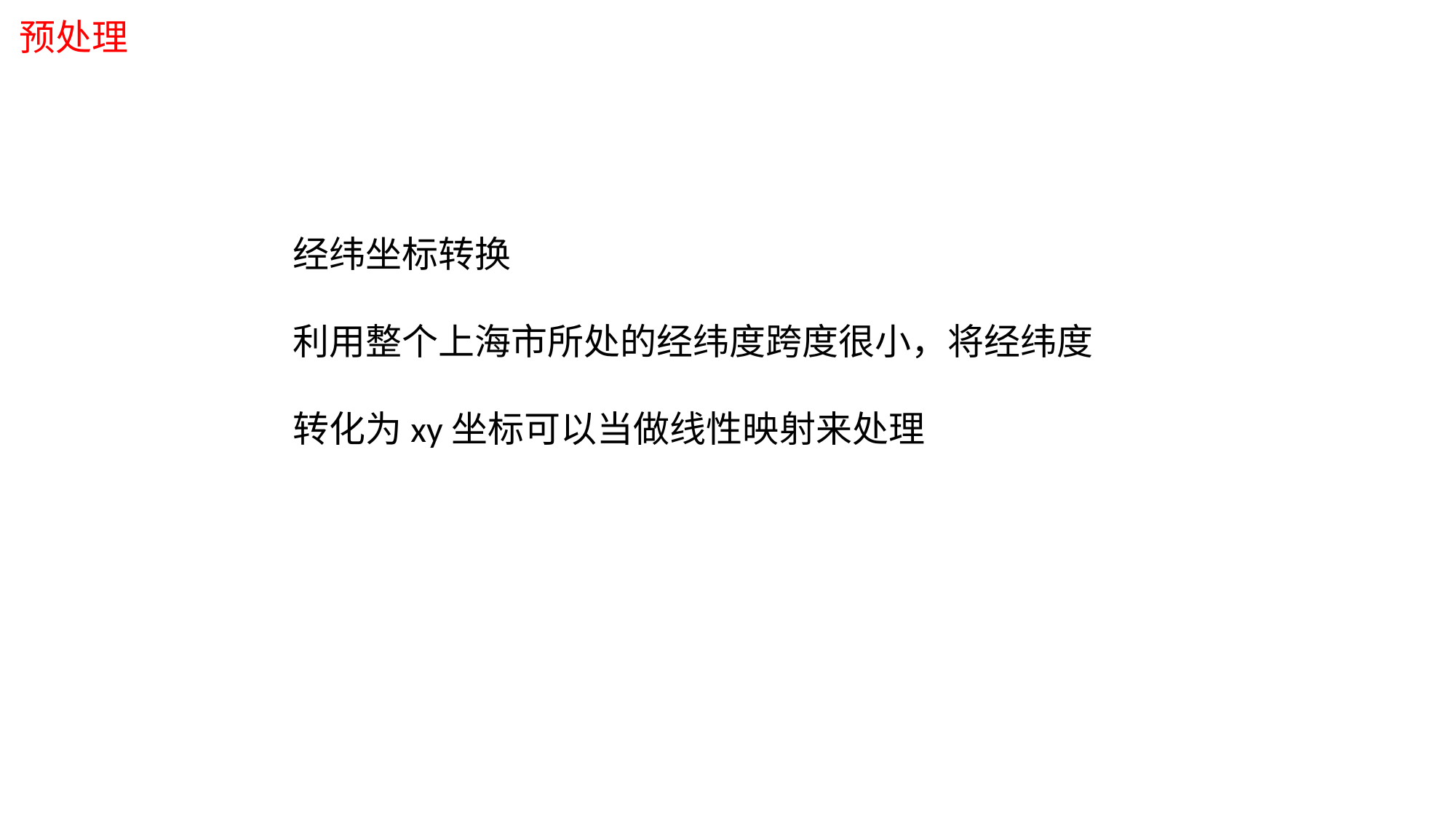

预处理
经纬坐标转换
利用整个上海市所处的经纬度跨度很小，将经纬度转化为xy坐标可以当做线性映射来处理